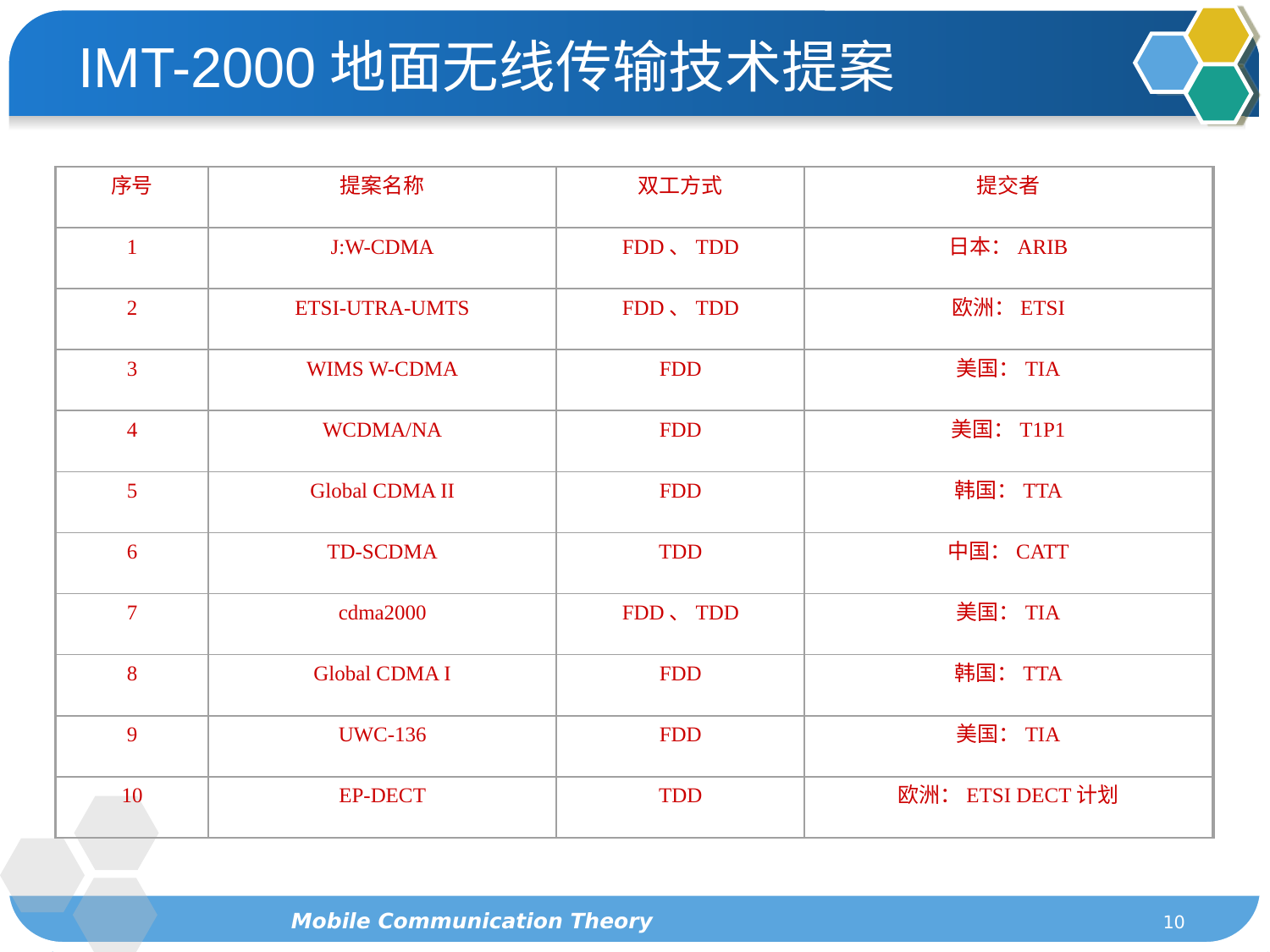

IMT-2000地面无线传输技术提案

序号

提案名称

双工方式

提交者

1

J:W-CDMA

FDD、TDD

日本：ARIB

2

ETSI-UTRA-UMTS

FDD、TDD

欧洲：ETSI

3

WIMS W-CDMA

FDD

美国：TIA

4

WCDMA/NA

FDD

美国：T1P1

5

Global CDMA II

FDD

韩国：TTA

6

TD-SCDMA

TDD

中国：CATT

7

cdma2000

FDD、TDD

美国：TIA

8

Global CDMA I

FDD

韩国：TTA

9

UWC-136

FDD

美国：TIA

10

EP-DECT

TDD

欧洲：ETSI DECT计划

Mobile Communication Theory